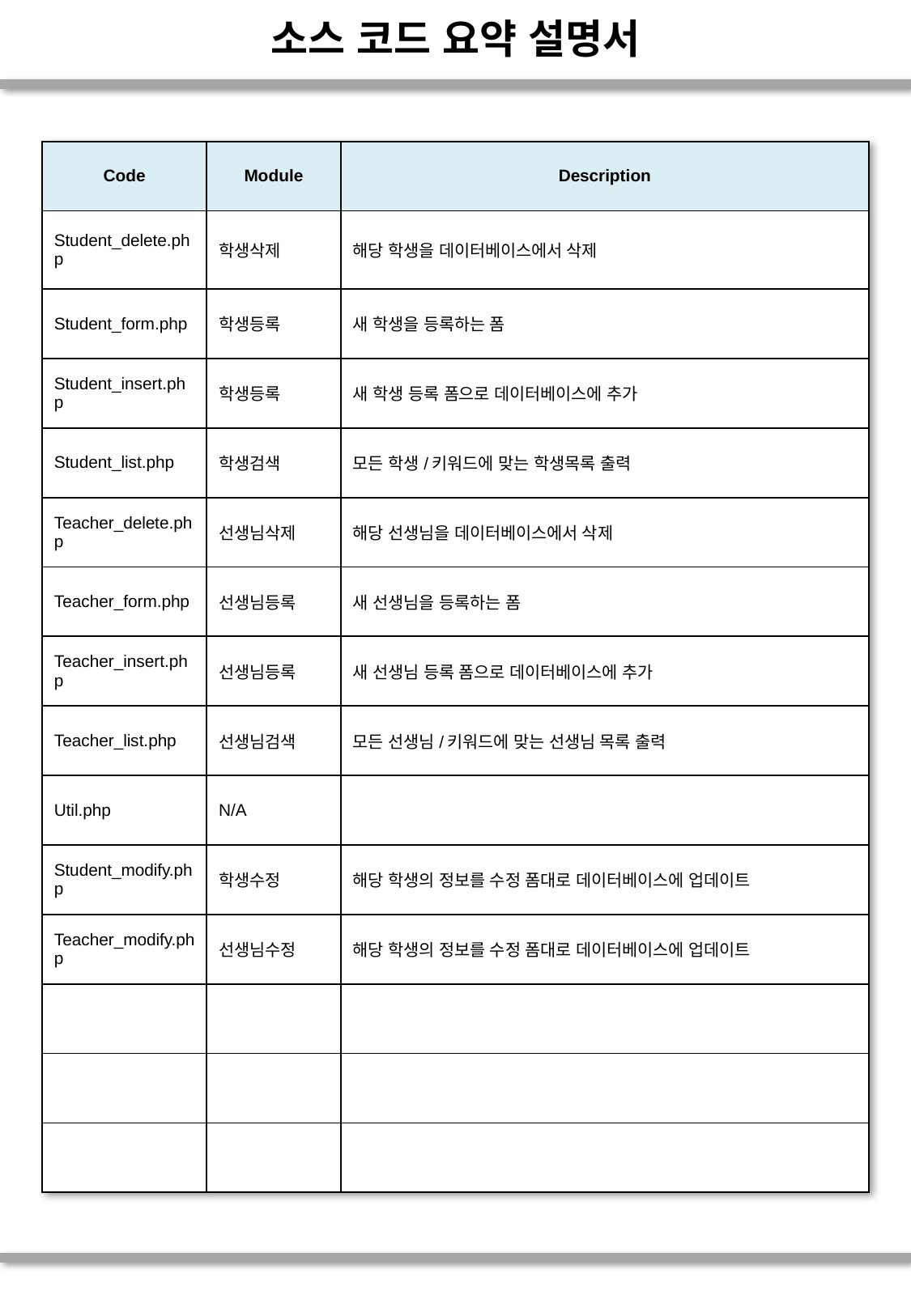

# 소스 코드 요약 설명서
| Code | Module | Description |
| --- | --- | --- |
| Student\_delete.php | 학생삭제 | 해당 학생을 데이터베이스에서 삭제 |
| Student\_form.php | 학생등록 | 새 학생을 등록하는 폼 |
| Student\_insert.php | 학생등록 | 새 학생 등록 폼으로 데이터베이스에 추가 |
| Student\_list.php | 학생검색 | 모든 학생/키워드에 맞는 학생목록 출력 |
| Teacher\_delete.php | 선생님삭제 | 해당 선생님을 데이터베이스에서 삭제 |
| Teacher\_form.php | 선생님등록 | 새 선생님을 등록하는 폼 |
| Teacher\_insert.php | 선생님등록 | 새 선생님 등록 폼으로 데이터베이스에 추가 |
| Teacher\_list.php | 선생님검색 | 모든 선생님/키워드에 맞는 선생님 목록 출력 |
| Util.php | N/A |  |
| Student\_modify.php | 학생수정 | 해당 학생의 정보를 수정 폼대로 데이터베이스에 업데이트 |
| Teacher\_modify.php | 선생님수정 | 해당 학생의 정보를 수정 폼대로 데이터베이스에 업데이트 |
|  |  |  |
|  |  |  |
|  |  |  |